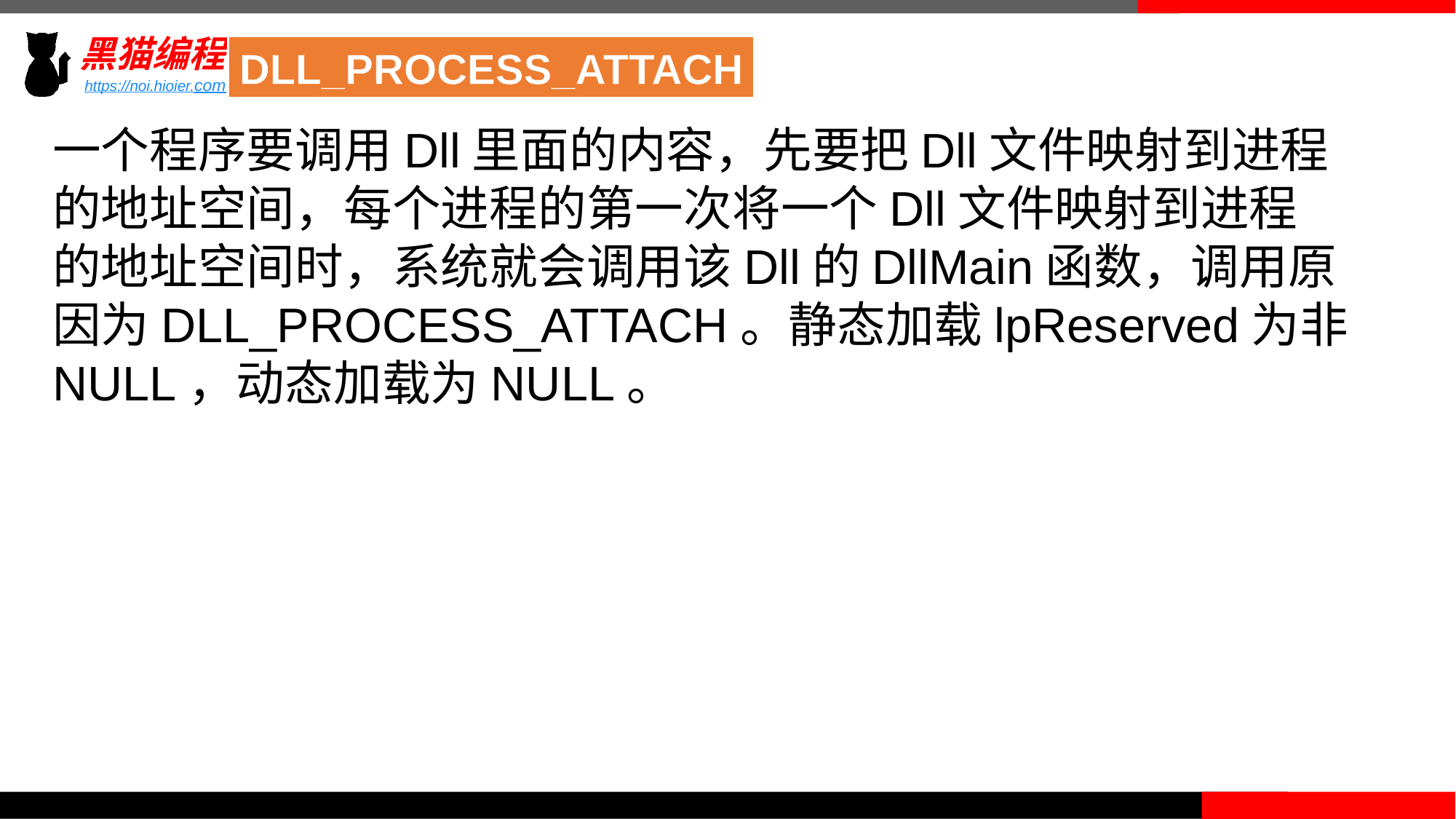

DLL_PROCESS_ATTACH
一个程序要调用Dll里面的内容，先要把Dll文件映射到进程
的地址空间，每个进程的第一次将一个Dll文件映射到进程
的地址空间时，系统就会调用该Dll的DllMain函数，调用原
因为DLL_PROCESS_ATTACH。静态加载lpReserved为非
NULL，动态加载为NULL。